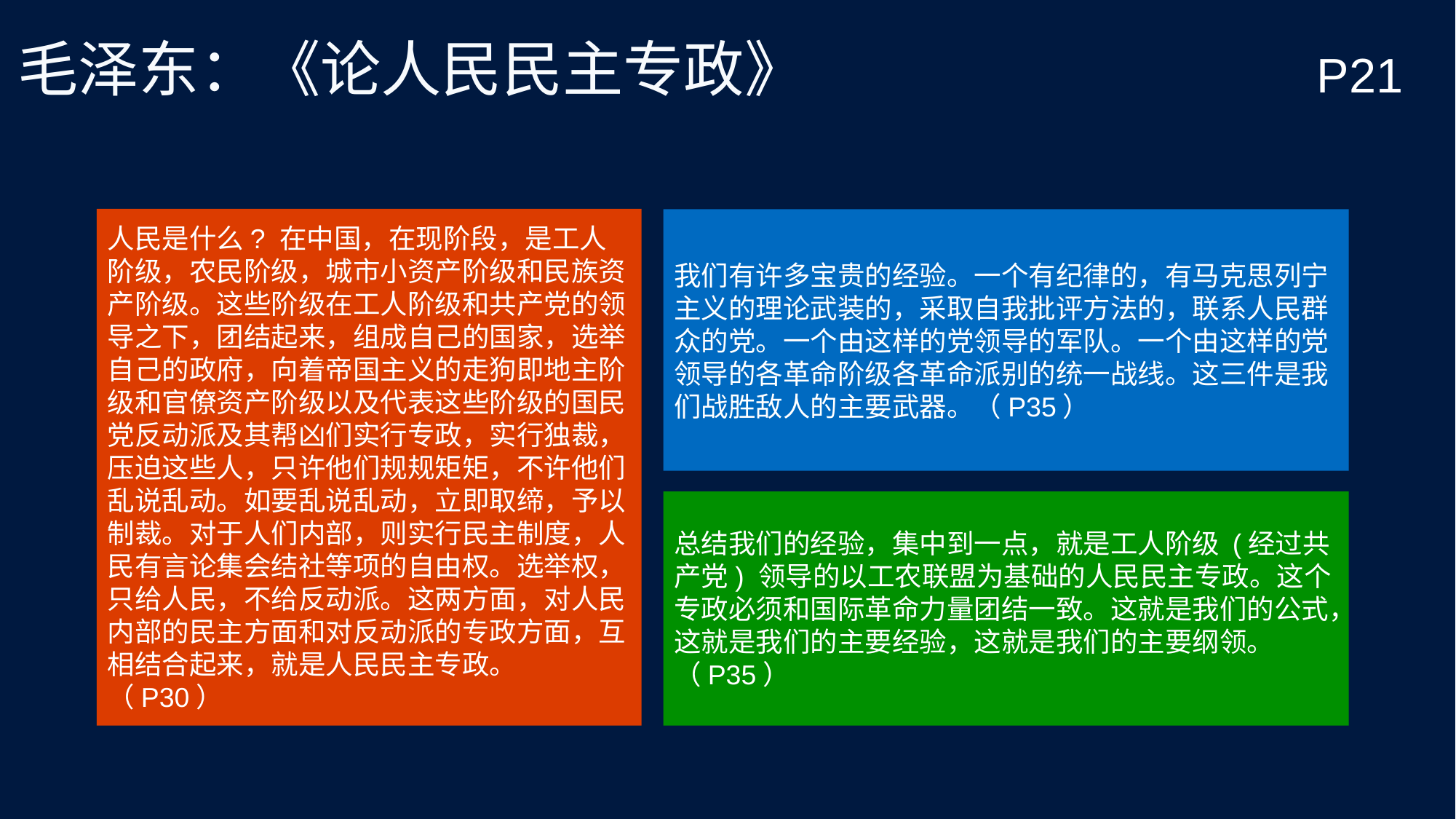

毛泽东：《论人民民主专政》
P21
人民是什么? 在中国，在现阶段，是工人阶级，农民阶级，城市小资产阶级和民族资产阶级。这些阶级在工人阶级和共产党的领导之下，团结起来，组成自己的国家，选举自己的政府，向着帝国主义的走狗即地主阶级和官僚资产阶级以及代表这些阶级的国民党反动派及其帮凶们实行专政，实行独裁，压迫这些人，只许他们规规矩矩，不许他们乱说乱动。如要乱说乱动，立即取缔，予以制裁。对于人们内部，则实行民主制度，人民有言论集会结社等项的自由权。选举权，只给人民，不给反动派。这两方面，对人民内部的民主方面和对反动派的专政方面，互相结合起来，就是人民民主专政。（P30）
我们有许多宝贵的经验。一个有纪律的，有马克思列宁主义的理论武装的，采取自我批评方法的，联系人民群众的党。一个由这样的党领导的军队。一个由这样的党领导的各革命阶级各革命派别的统一战线。这三件是我们战胜敌人的主要武器。（P35）
总结我们的经验，集中到一点，就是工人阶级 (经过共产党) 领导的以工农联盟为基础的人民民主专政。这个专政必须和国际革命力量团结一致。这就是我们的公式，这就是我们的主要经验，这就是我们的主要纲领。（P35）